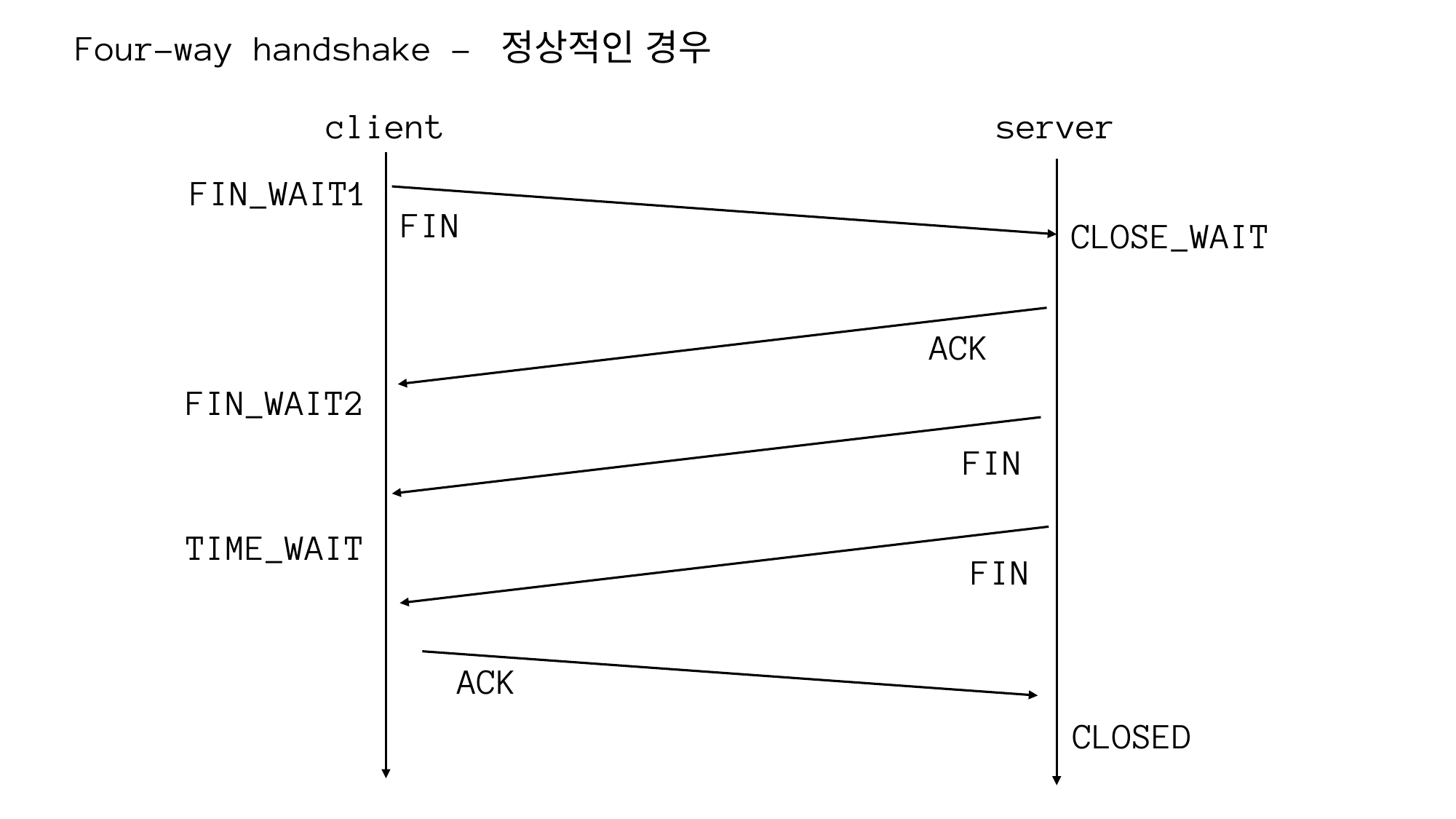

Four-way handshake - 정상적인 경우
client
server
FIN_WAIT1
FIN
CLOSE_WAIT
ACK
FIN_WAIT2
FIN
TIME_WAIT
FIN
ACK
CLOSED